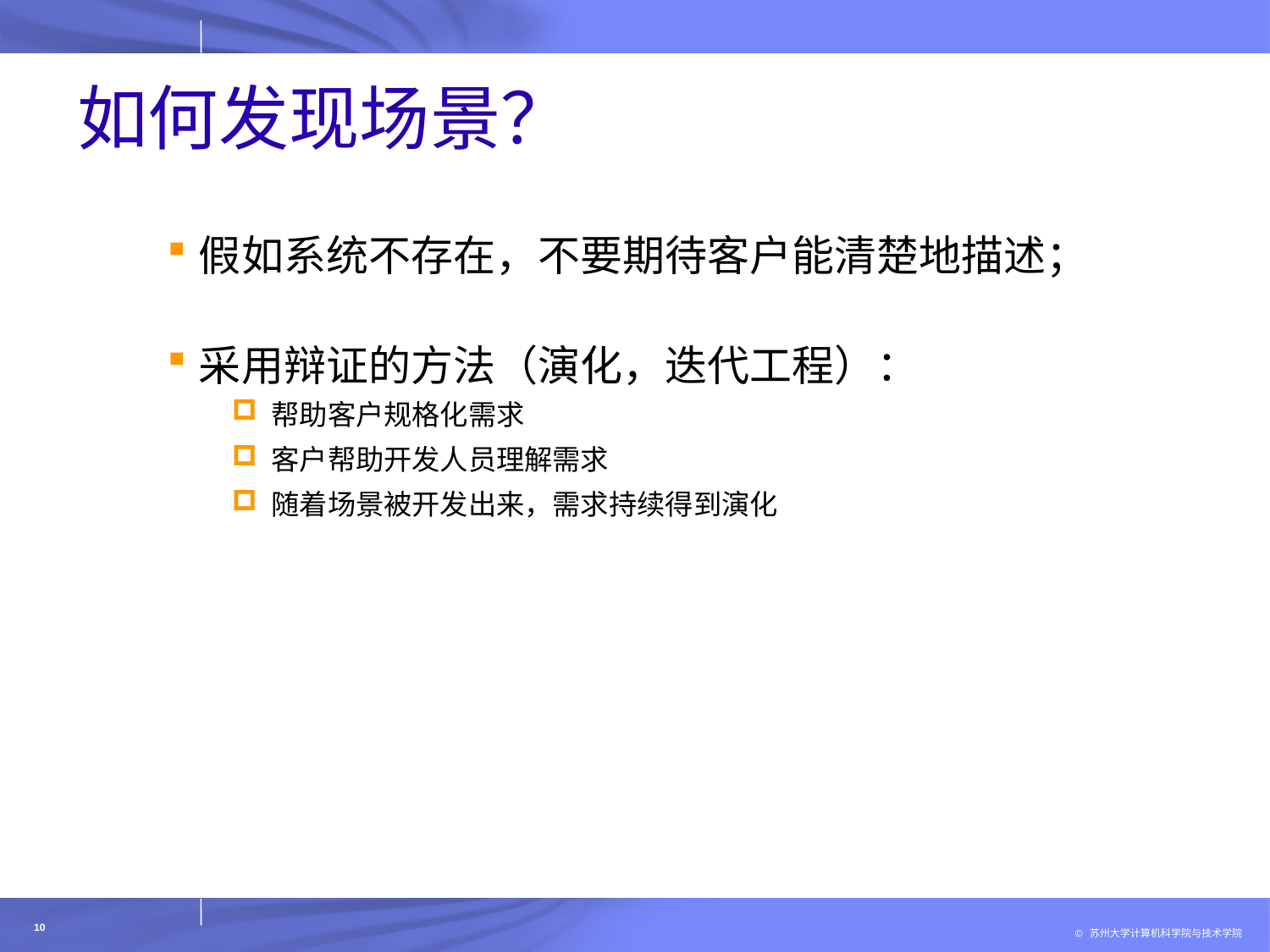

# 如何发现场景？
假如系统不存在，不要期待客户能清楚地描述；

采用辩证的方法（演化，迭代工程）：
帮助客户规格化需求
客户帮助开发人员理解需求
随着场景被开发出来，需求持续得到演化
10